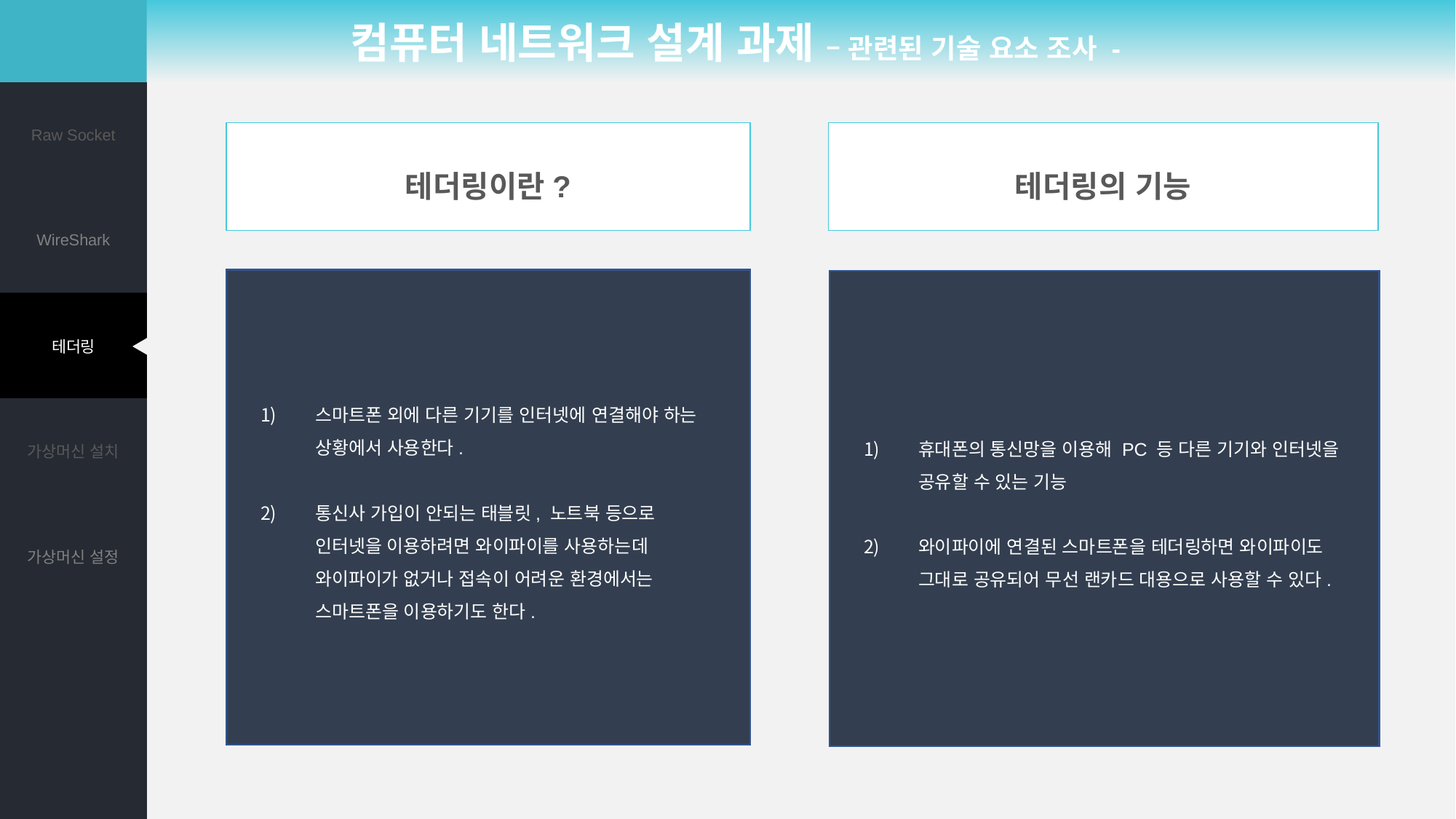

컴퓨터 네트워크 설계 과제 – 관련된 기술 요소 조사 -
| Raw Socket |
| --- |
| WireShark |
| 테더링 |
| 가상머신 설치 |
| 가상머신 설정 |
|  |
|  |
테더링이란?
테더링의 기능
스마트폰 외에 다른 기기를 인터넷에 연결해야 하는 상황에서 사용한다.

통신사 가입이 안되는 태블릿, 노트북 등으로 인터넷을 이용하려면 와이파이를 사용하는데 와이파이가 없거나 접속이 어려운 환경에서는 스마트폰을 이용하기도 한다.
휴대폰의 통신망을 이용해 PC 등 다른 기기와 인터넷을 공유할 수 있는 기능

와이파이에 연결된 스마트폰을 테더링하면 와이파이도 그대로 공유되어 무선 랜카드 대용으로 사용할 수 있다.

7. 실시간으로 패킷이 잡히는 모습